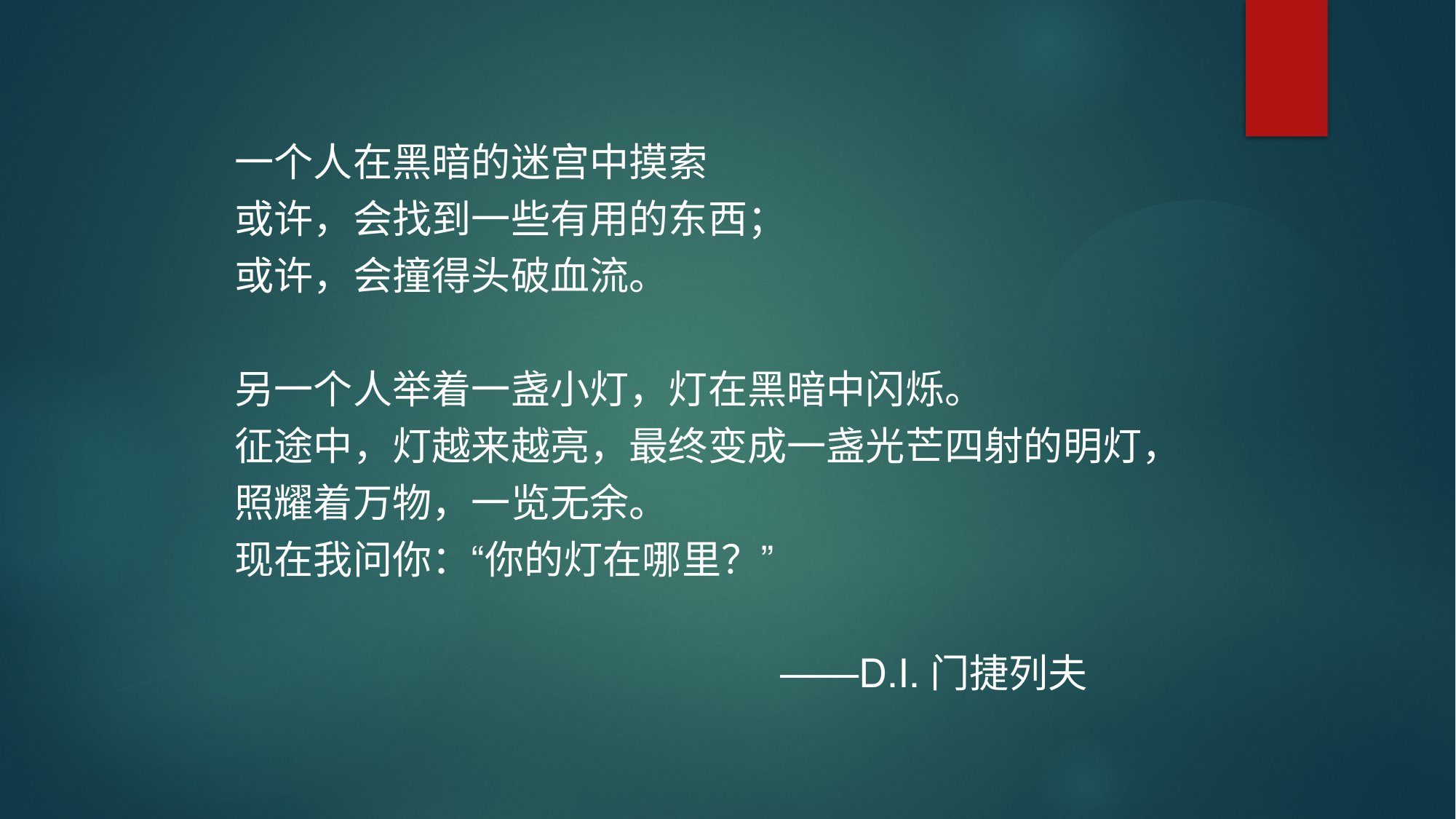

一个人在黑暗的迷宫中摸索
或许，会找到一些有用的东西；
或许，会撞得头破血流。

另一个人举着一盏小灯，灯在黑暗中闪烁。
征途中，灯越来越亮，最终变成一盏光芒四射的明灯，
照耀着万物，一览无余。
现在我问你：“你的灯在哪里？”

                                                  ——D.I.门捷列夫